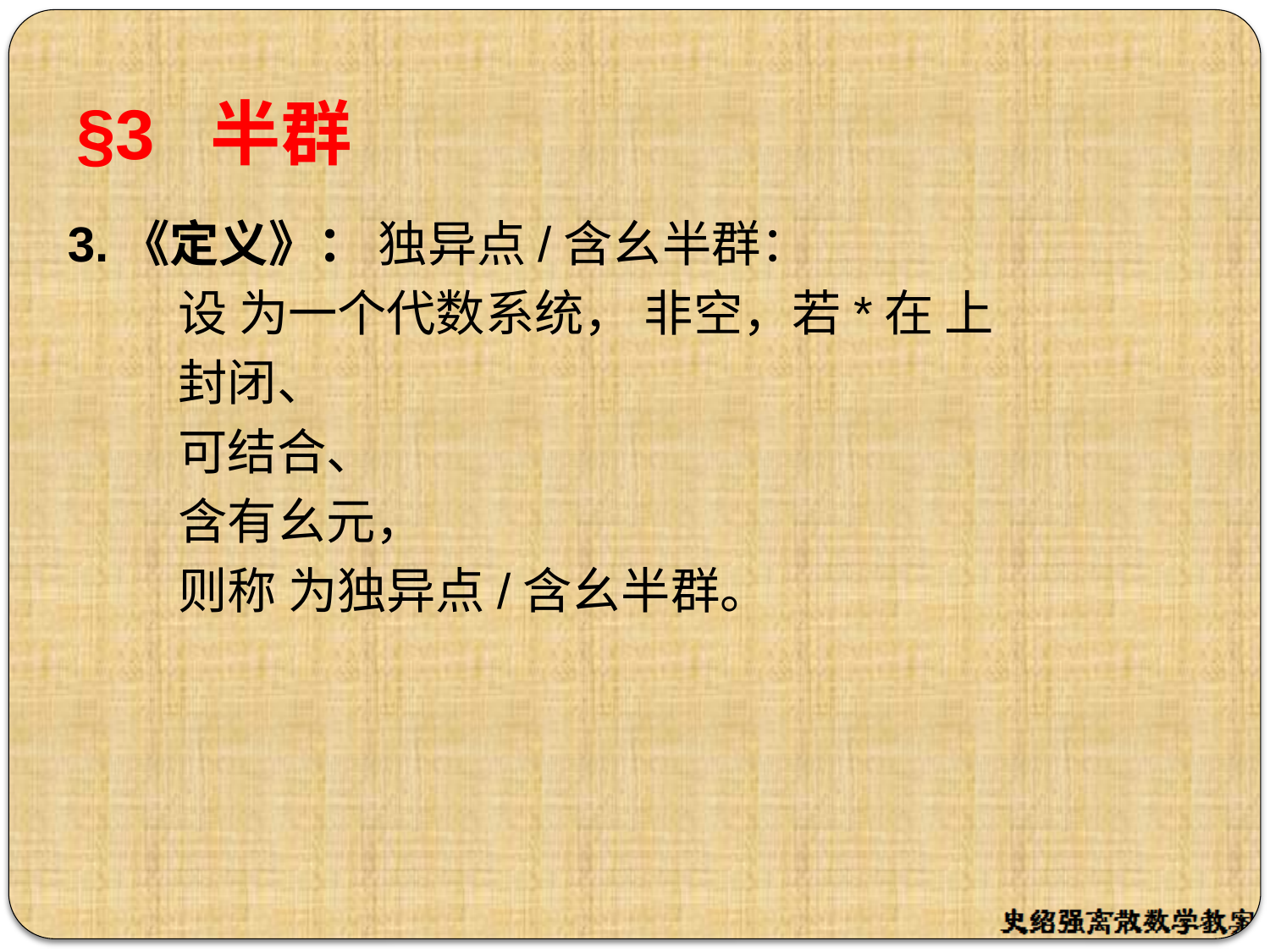

# §3  半群
3.《定义》： 独异点/含幺半群：
         设 为一个代数系统， 非空，若*在 上
         封闭、
         可结合、
         含有幺元，
         则称 为独异点/含幺半群。